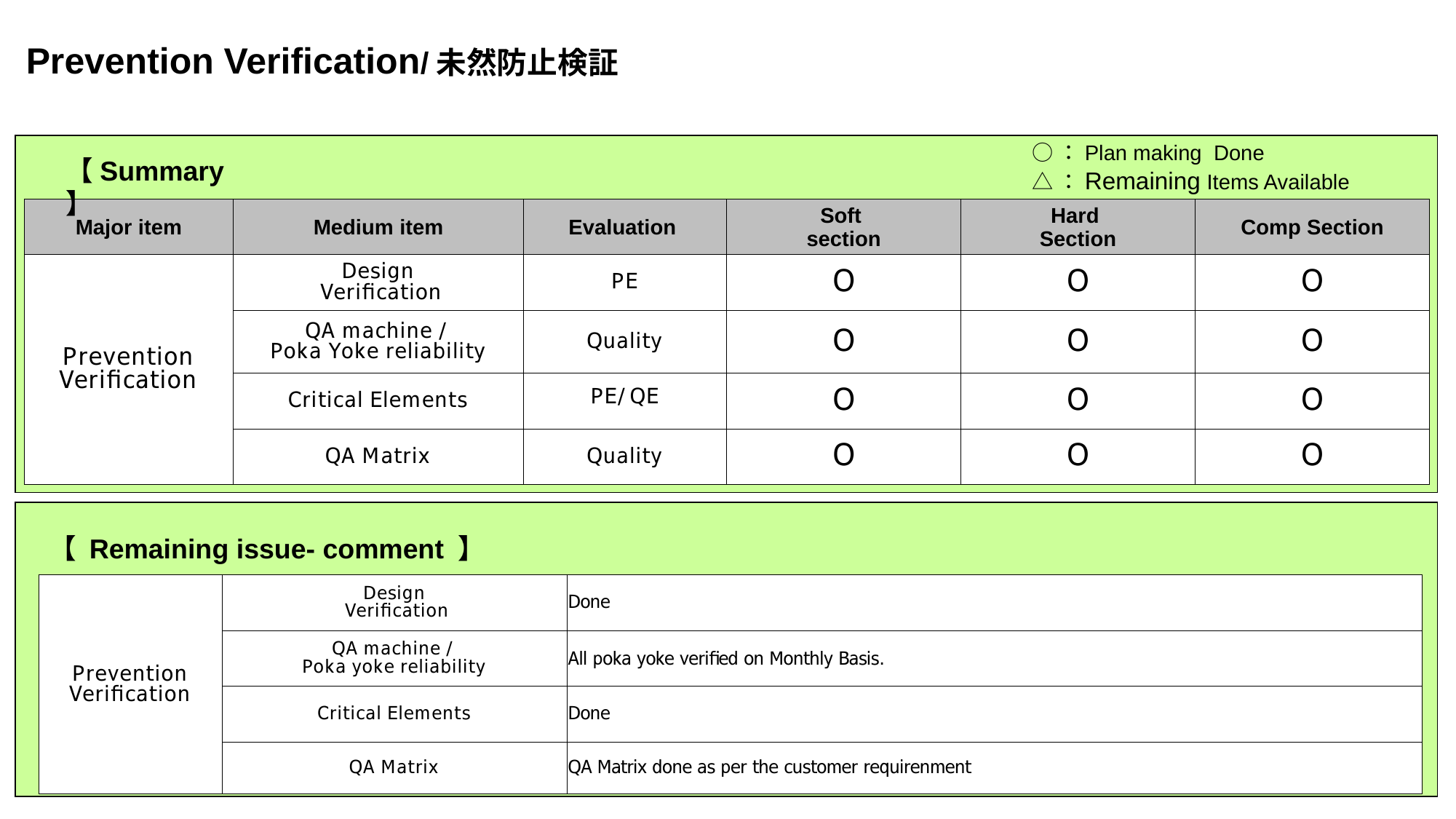

Prevention Verification/未然防止検証
○：Plan making  Done
△：Remaining Items Available

【Summary】
| Major item | Medium item | Evaluation | Soft section | Hard Section | Comp Section |
| --- | --- | --- | --- | --- | --- |
| Prevention Verification | Design Verification | PE | O | O | O |
|  | QA machine / Poka Yoke reliability | Quality | O | O | O |
|  | Critical Elements | PE/QE | O | O | O |
|  | QA Matrix | Quality | O | O | O |

【 Remaining issue- comment 】
| Prevention Verification | Design Verification | Done |
| --- | --- | --- |
|  | QA machine / Poka yoke reliability | All poka yoke verified on Monthly Basis. |
|  | Critical Elements | Done |
|  | QA Matrix | QA Matrix done as per the customer requirenment |